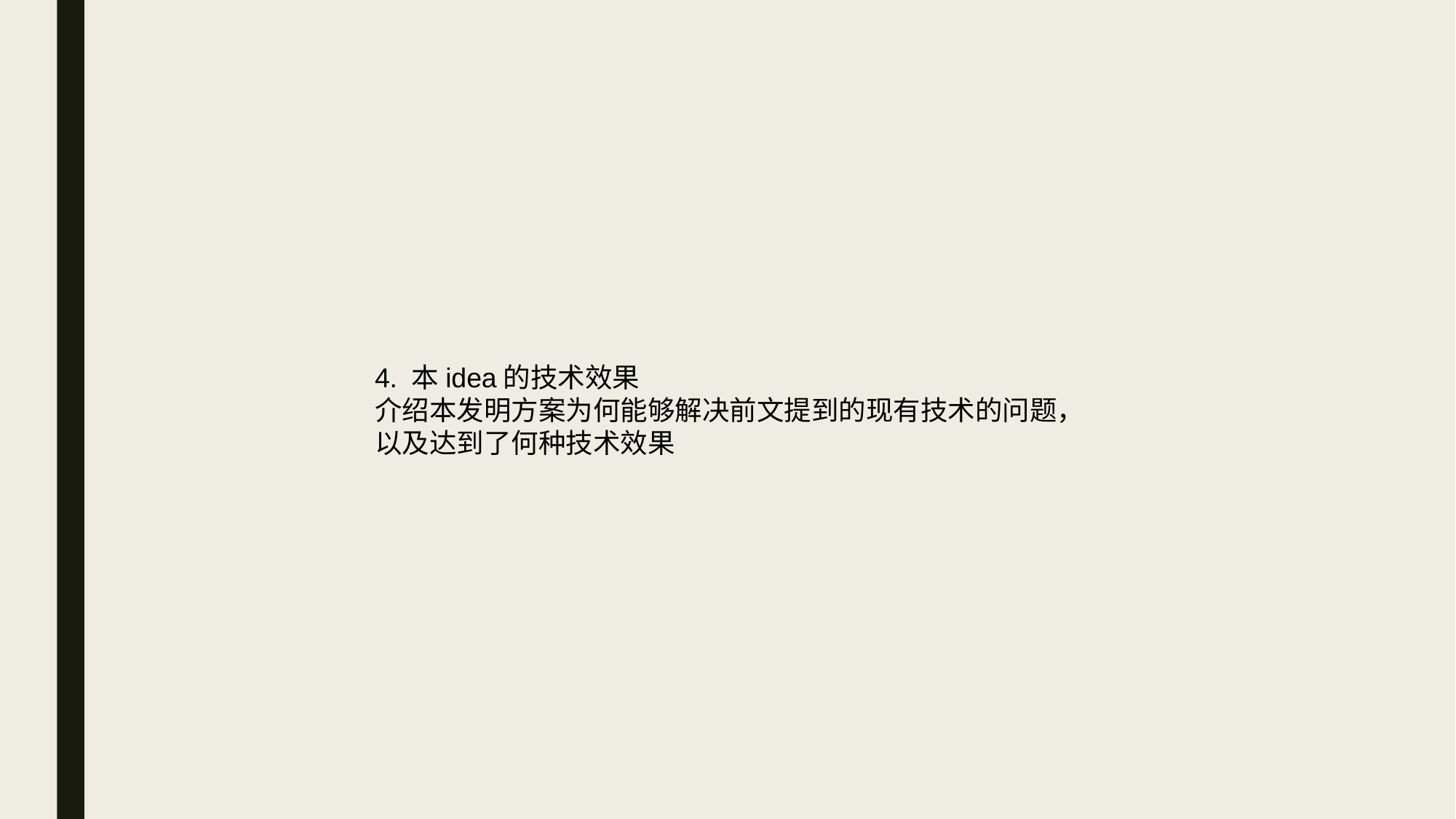

4. 本idea的技术效果
介绍本发明方案为何能够解决前文提到的现有技术的问题，以及达到了何种技术效果